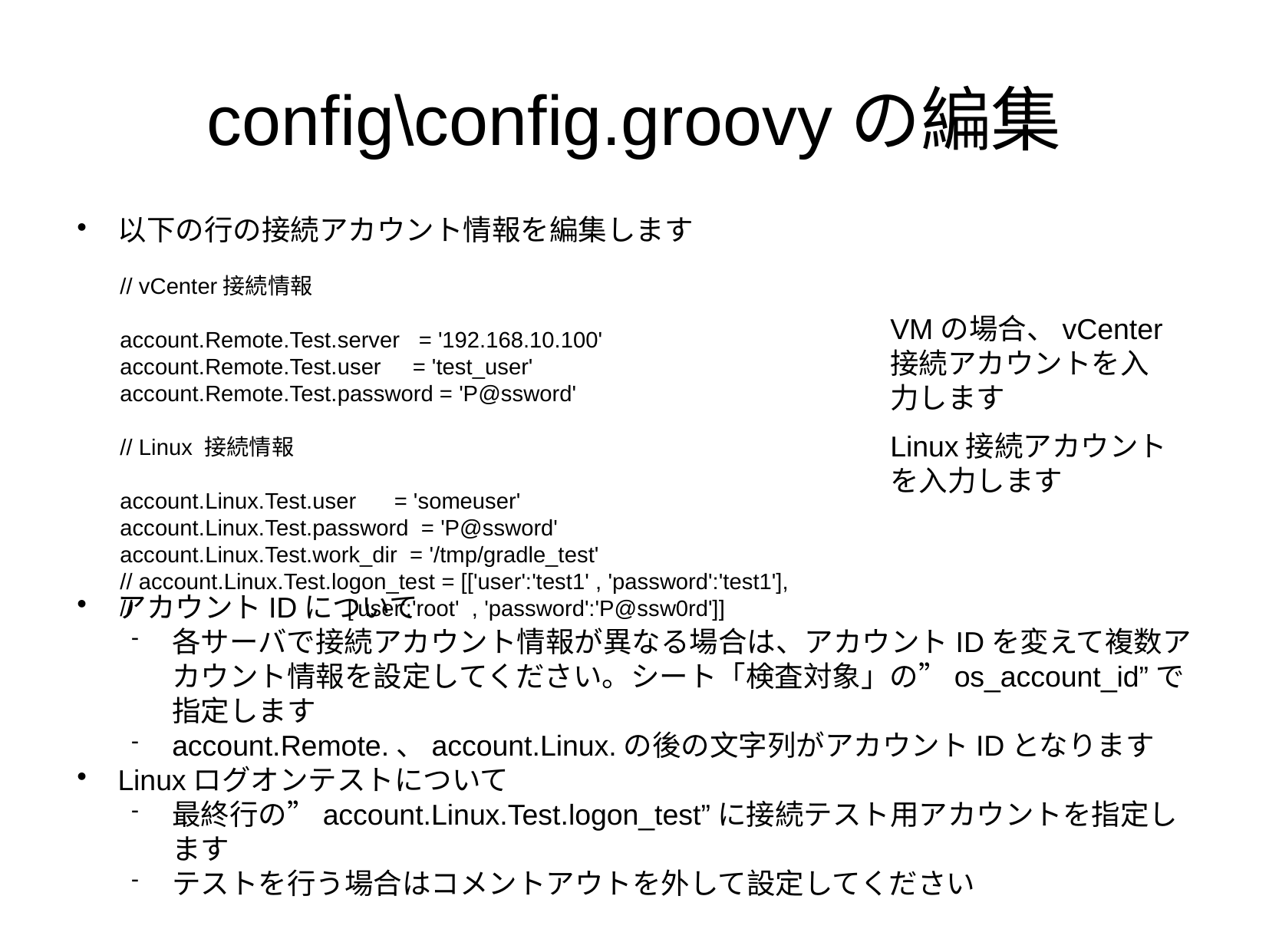

config\config.groovyの編集
以下の行の接続アカウント情報を編集します
// vCenter接続情報

account.Remote.Test.server   = '192.168.10.100'
account.Remote.Test.user     = 'test_user'
account.Remote.Test.password = 'P@ssword'

// Linux 接続情報

account.Linux.Test.user      = 'someuser'
account.Linux.Test.password  = 'P@ssword'
account.Linux.Test.work_dir  = '/tmp/gradle_test'
// account.Linux.Test.logon_test = [['user':'test1' , 'password':'test1'],
//                                  ['user':'root'  , 'password':'P@ssw0rd']]

VMの場合、vCenter接続アカウントを入力します
Linux接続アカウントを入力します
アカウントIDについて
各サーバで接続アカウント情報が異なる場合は、アカウントIDを変えて複数アカウント情報を設定してください。シート「検査対象」の”os_account_id”で指定します
account.Remote.、account.Linux.の後の文字列がアカウントIDとなります
Linuxログオンテストについて
最終行の”account.Linux.Test.logon_test”に接続テスト用アカウントを指定します
テストを行う場合はコメントアウトを外して設定してください